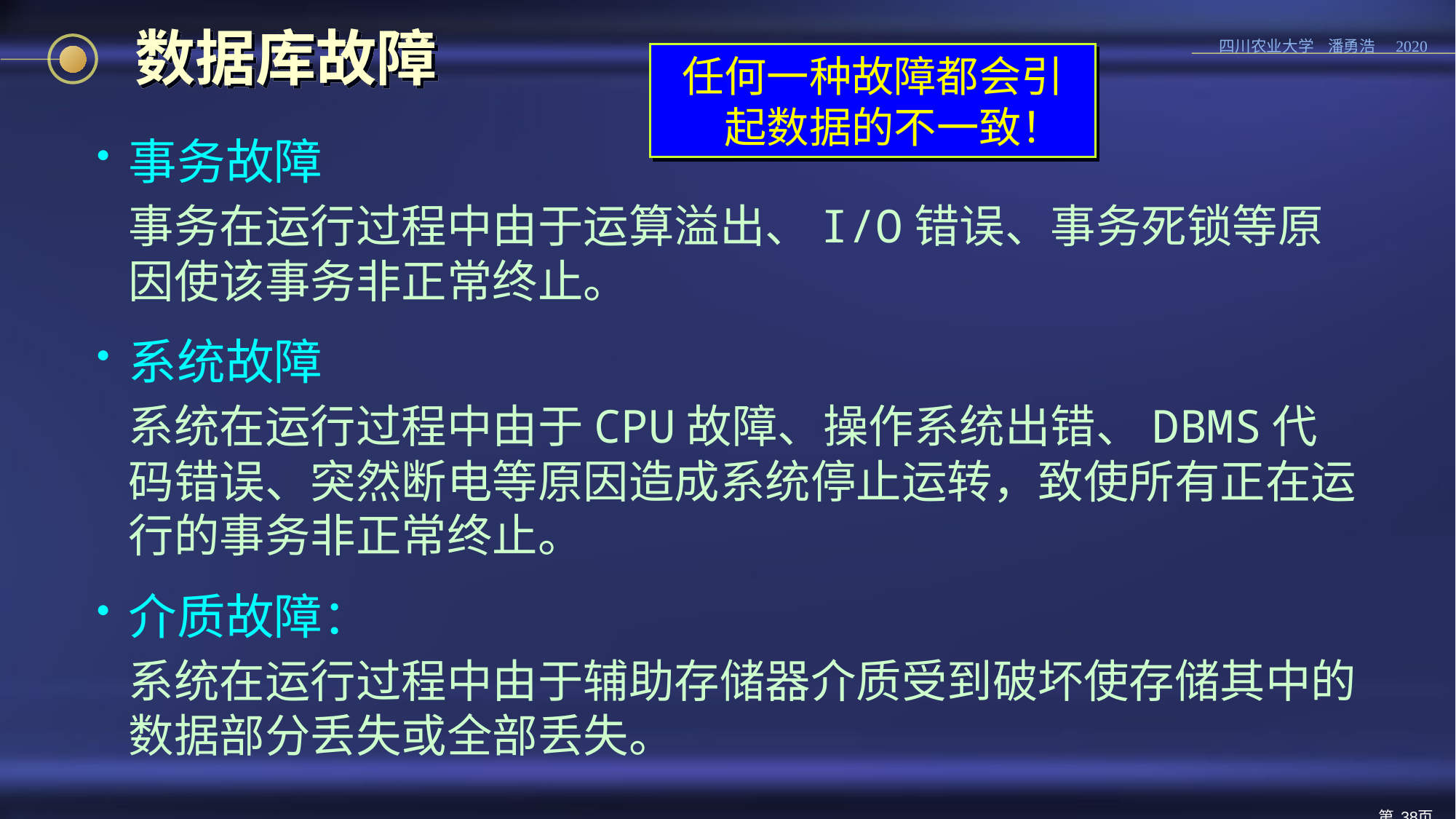

# 数据库故障
任何一种故障都会引起数据的不一致！
事务故障
	事务在运行过程中由于运算溢出、I/O错误、事务死锁等原因使该事务非正常终止。
系统故障
	系统在运行过程中由于CPU故障、操作系统出错、DBMS代码错误、突然断电等原因造成系统停止运转，致使所有正在运行的事务非正常终止。
介质故障：
	系统在运行过程中由于辅助存储器介质受到破坏使存储其中的数据部分丢失或全部丢失。